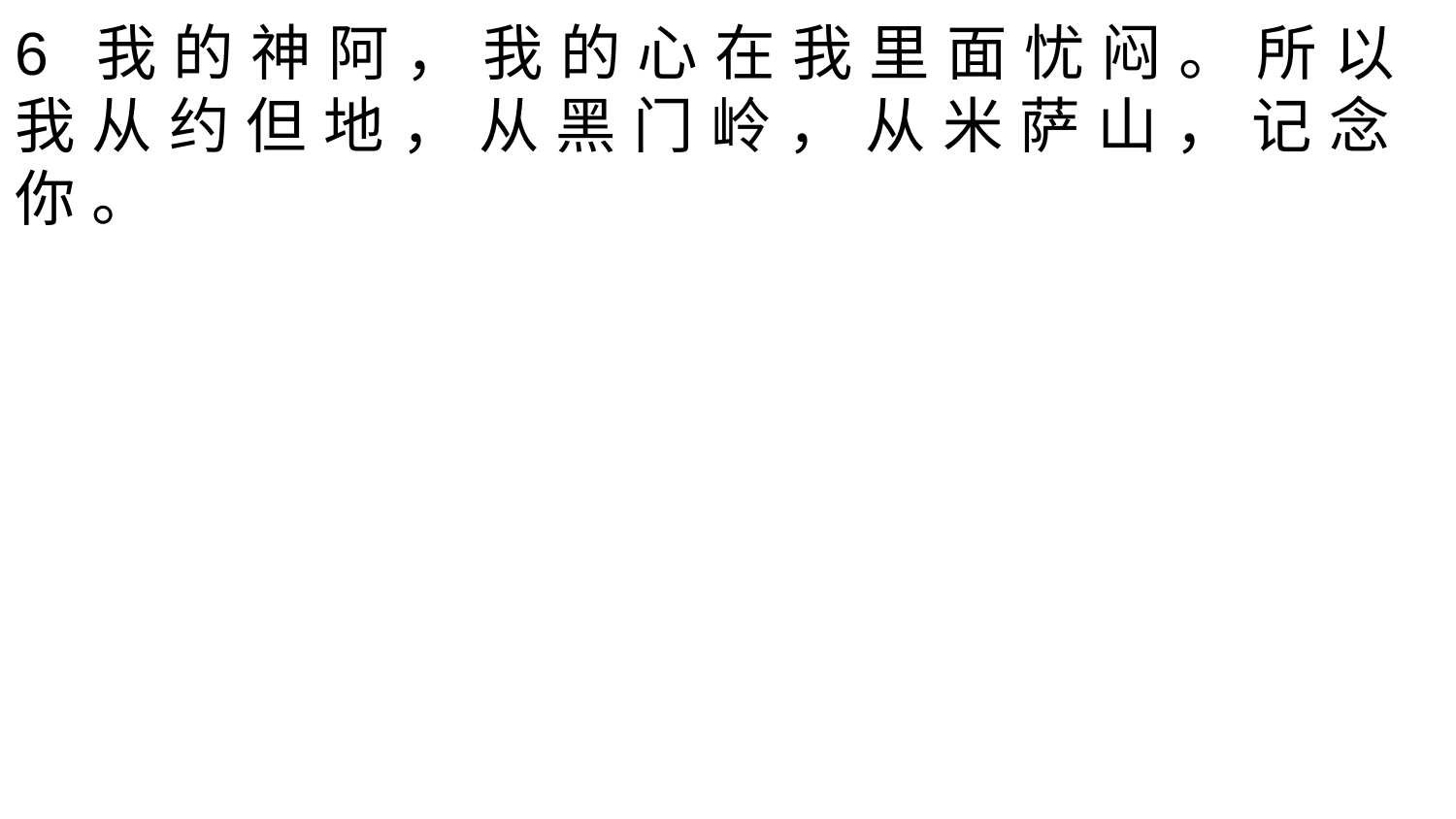

6  我 的 神 阿 ， 我 的 心 在 我 里 面 忧 闷 。 所 以 我 从 约 但 地 ， 从 黑 门 岭 ， 从 米 萨 山 ， 记 念 你 。